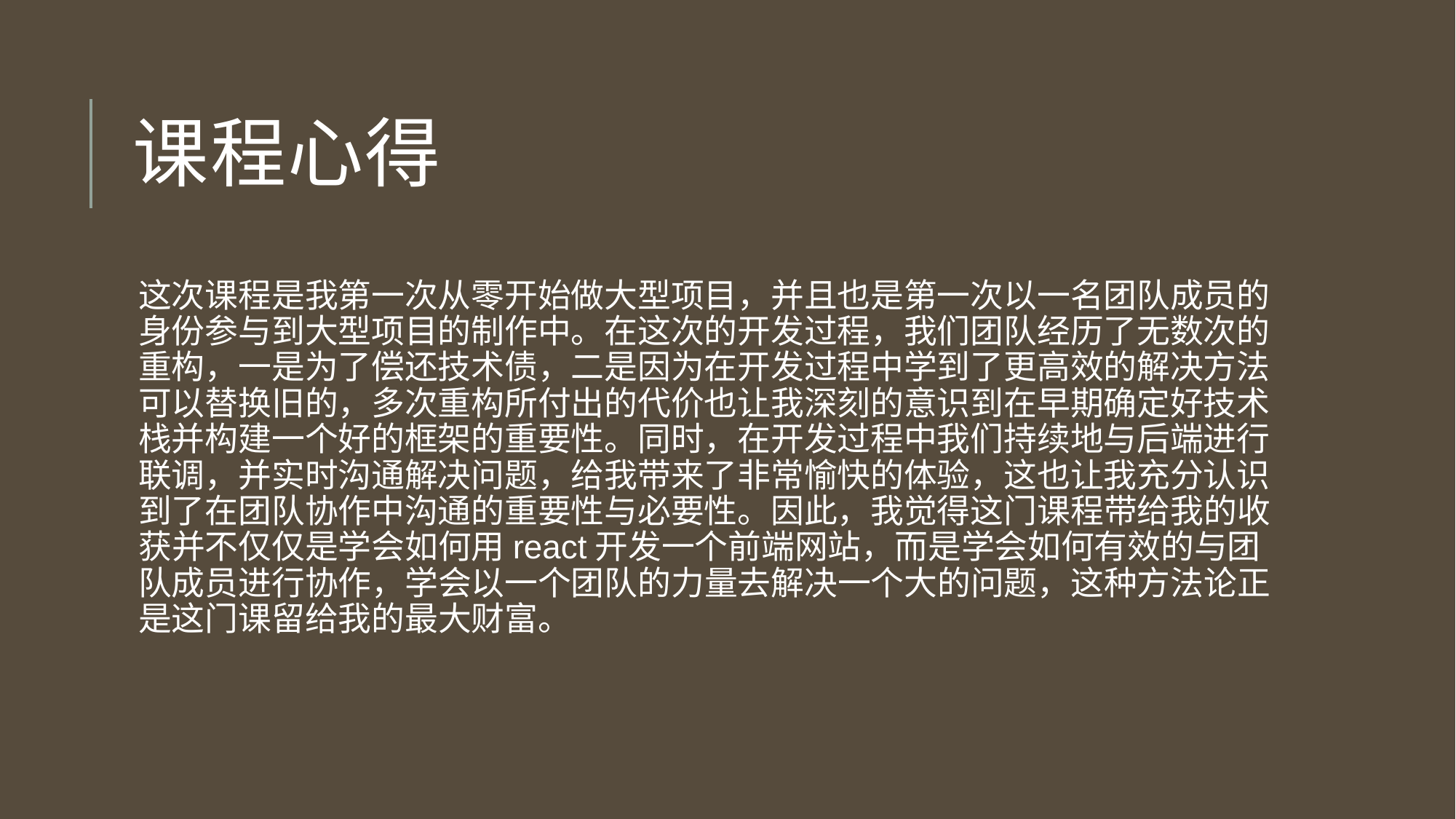

# 课程心得
这次课程是我第一次从零开始做大型项目，并且也是第一次以一名团队成员的身份参与到大型项目的制作中。在这次的开发过程，我们团队经历了无数次的重构，一是为了偿还技术债，二是因为在开发过程中学到了更高效的解决方法可以替换旧的，多次重构所付出的代价也让我深刻的意识到在早期确定好技术栈并构建一个好的框架的重要性。同时，在开发过程中我们持续地与后端进行联调，并实时沟通解决问题，给我带来了非常愉快的体验，这也让我充分认识到了在团队协作中沟通的重要性与必要性。因此，我觉得这门课程带给我的收获并不仅仅是学会如何用react开发一个前端网站，而是学会如何有效的与团队成员进行协作，学会以一个团队的力量去解决一个大的问题，这种方法论正是这门课留给我的最大财富。